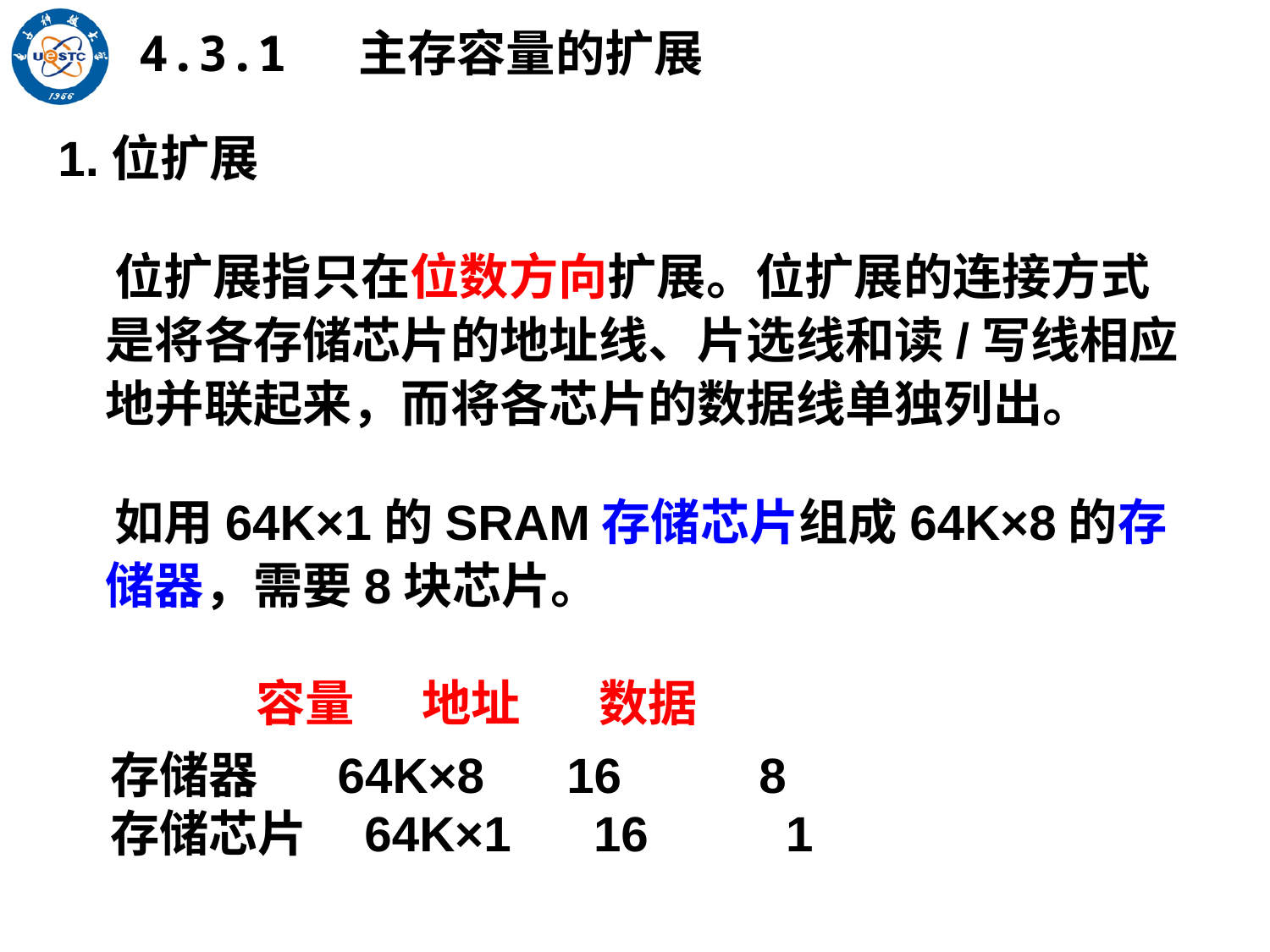

4.3.1  主存容量的扩展
1.位扩展

    位扩展指只在位数方向扩展。位扩展的连接方式是将各存储芯片的地址线、片选线和读/写线相应地并联起来，而将各芯片的数据线单独列出。

    如用64K×1的SRAM存储芯片组成64K×8的存储器，需要8块芯片。
              容量      地址       数据
 存储器      64K×8      16          8
 存储芯片    64K×1      16          1